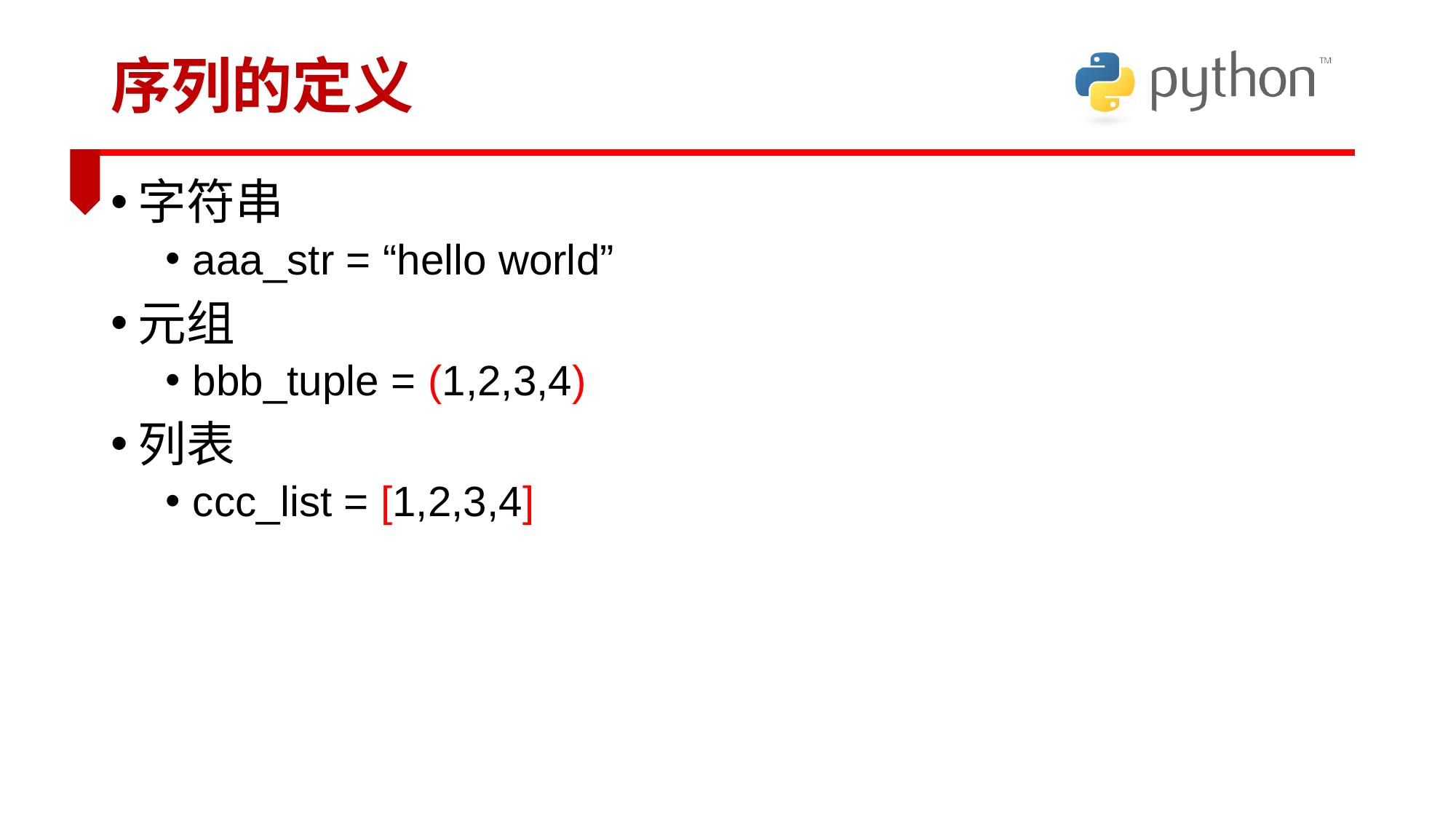

# 序列的定义
字符串
aaa_str = “hello world”
元组
bbb_tuple = (1,2,3,4)
列表
ccc_list = [1,2,3,4]